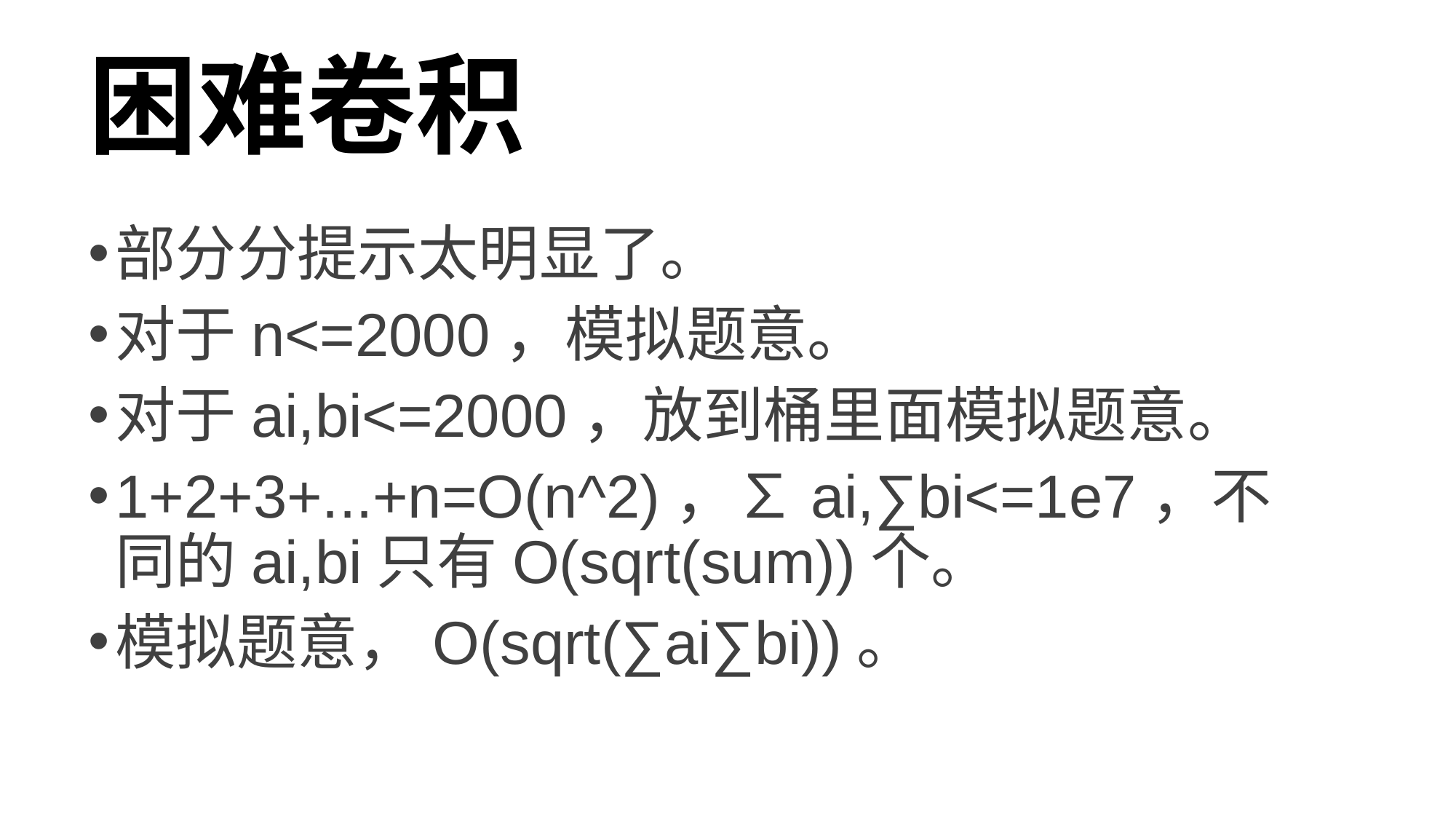

# 困难卷积
部分分提示太明显了。
对于n<=2000，模拟题意。
对于ai,bi<=2000，放到桶里面模拟题意。
1+2+3+...+n=O(n^2)，∑ai,∑bi<=1e7，不同的ai,bi只有O(sqrt(sum))个。
模拟题意，O(sqrt(∑ai∑bi))。